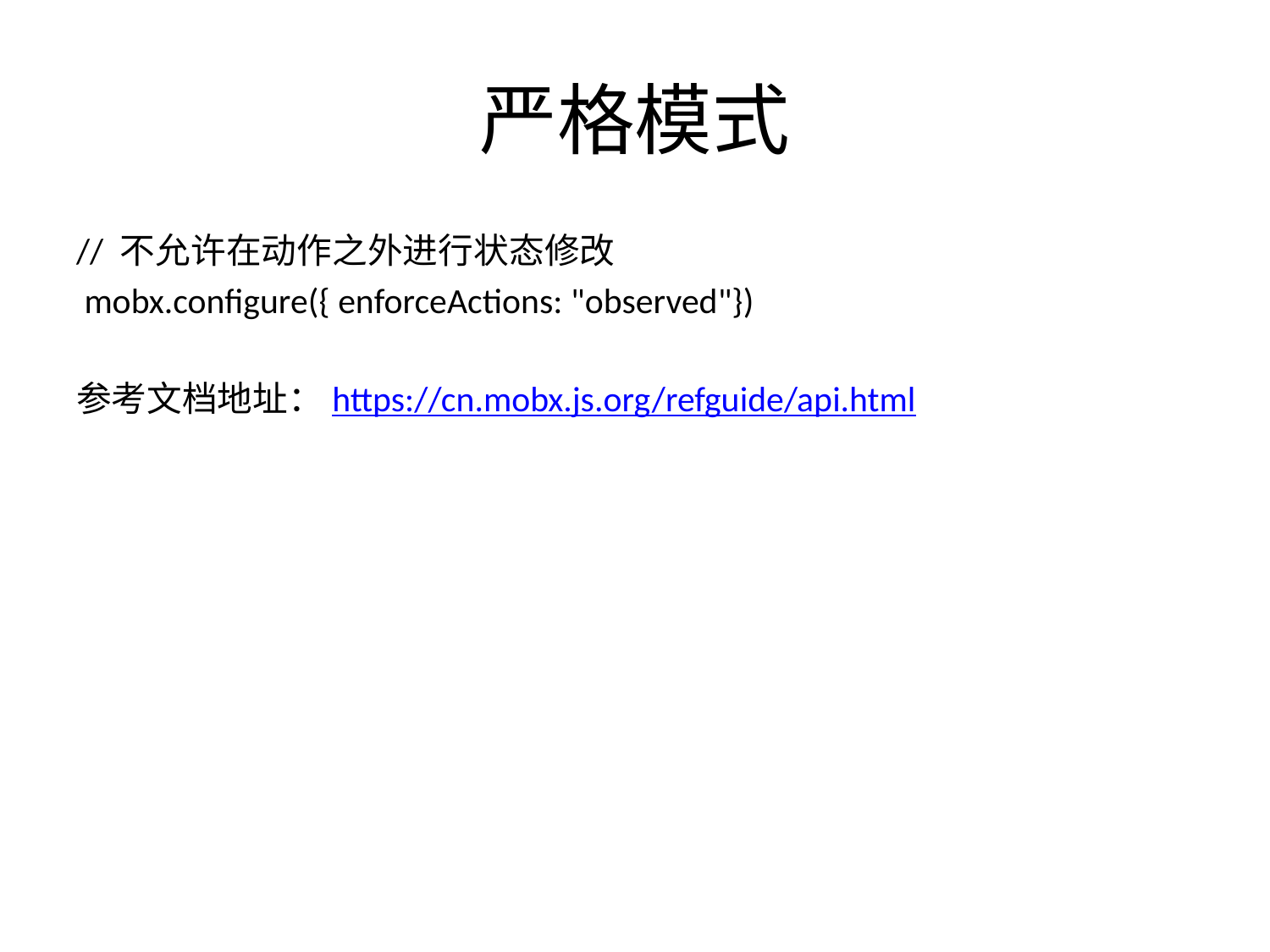

# 严格模式
// 不允许在动作之外进行状态修改
 mobx.configure({ enforceActions: "observed"})

参考文档地址：https://cn.mobx.js.org/refguide/api.html